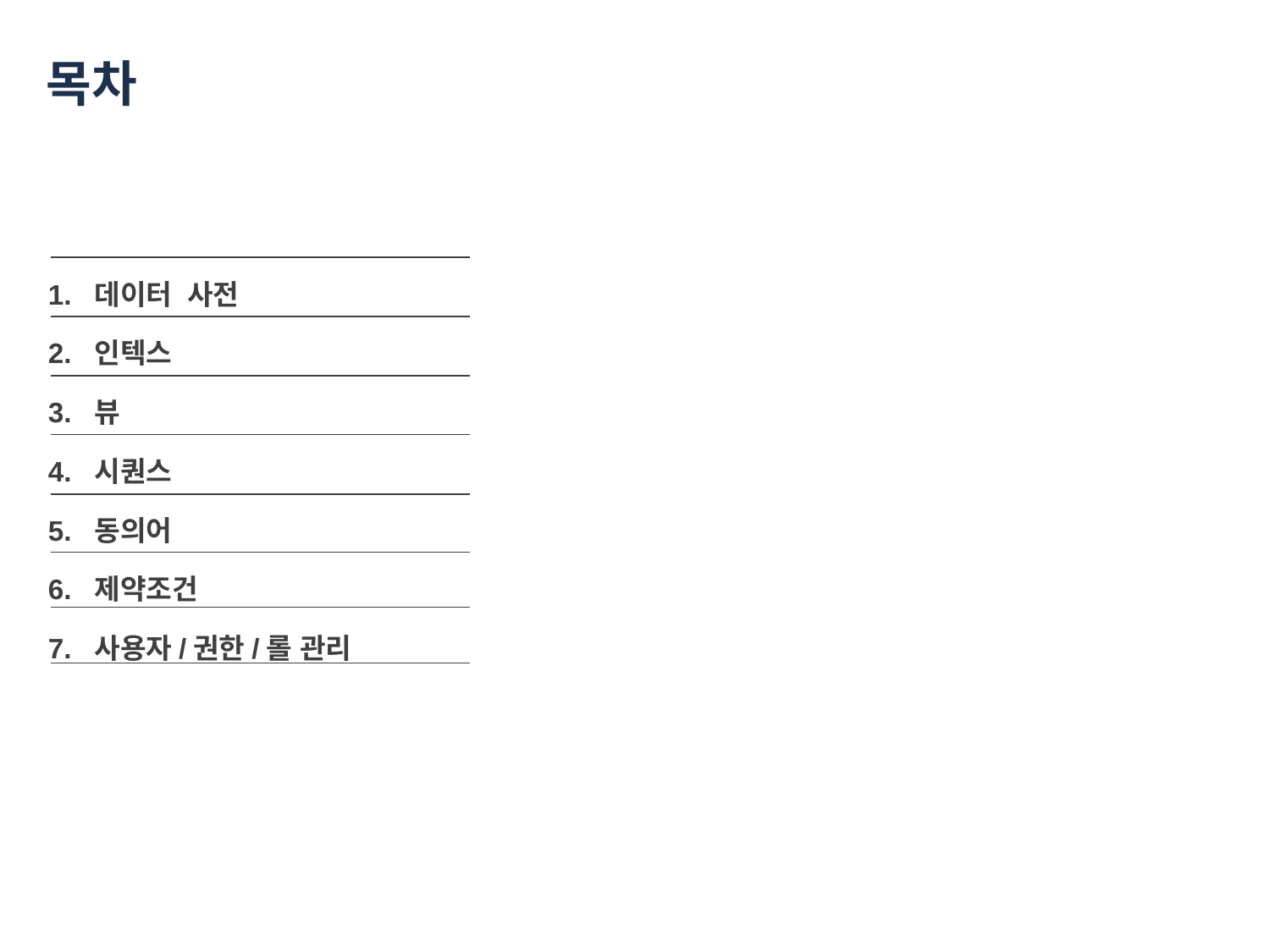

# 목차
데이터  사전
인텍스
뷰
시퀀스
동의어
제약조건
사용자/권한/롤 관리